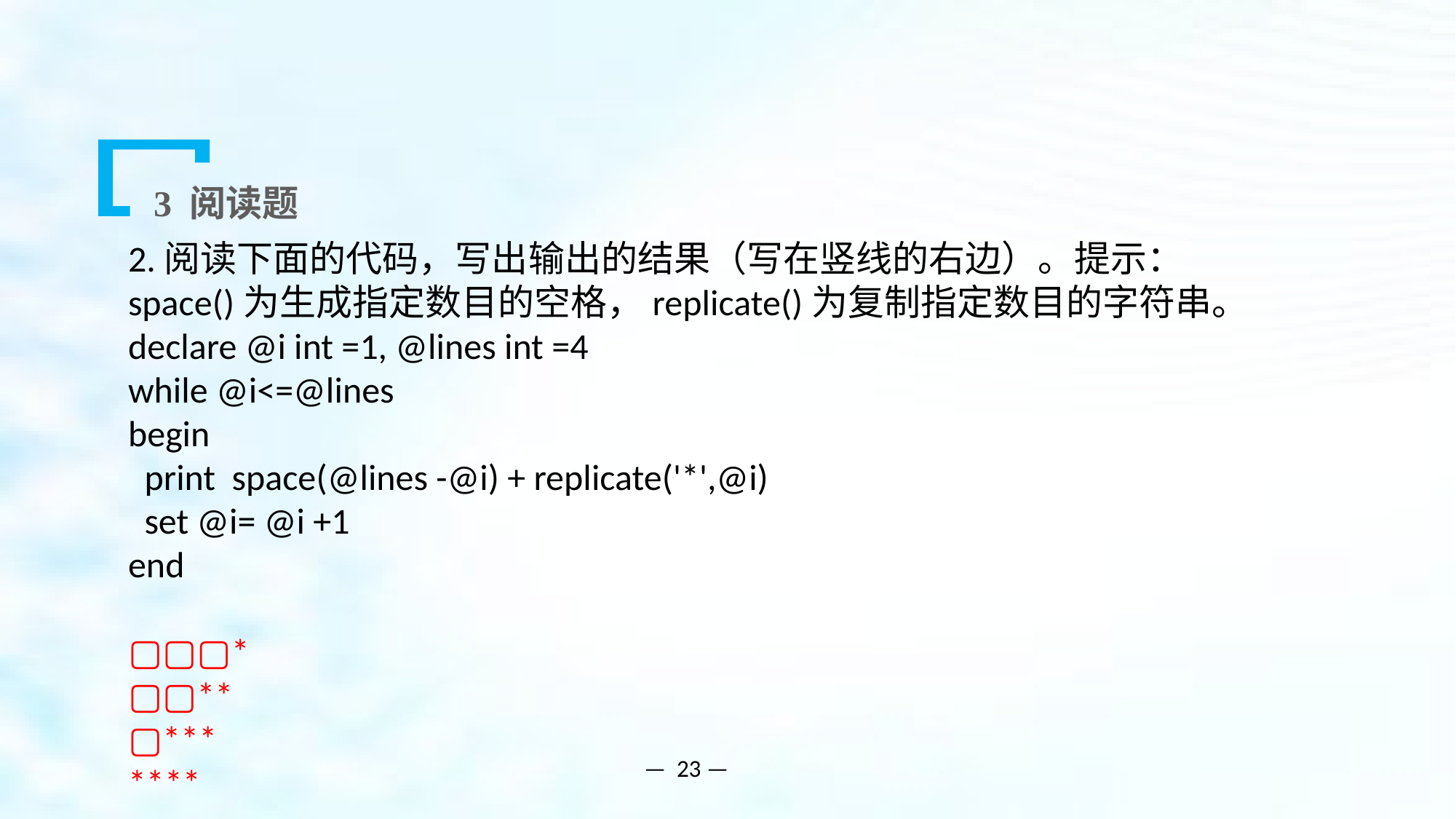

3 阅读题
2.阅读下面的代码，写出输出的结果（写在竖线的右边）。提示：space()为生成指定数目的空格，replicate()为复制指定数目的字符串。
declare @i int =1, @lines int =4
while @i<=@lines
begin
  print  space(@lines -@i) + replicate('*',@i)
  set @i= @i +1
end

▢▢▢*
▢▢**
▢***
****